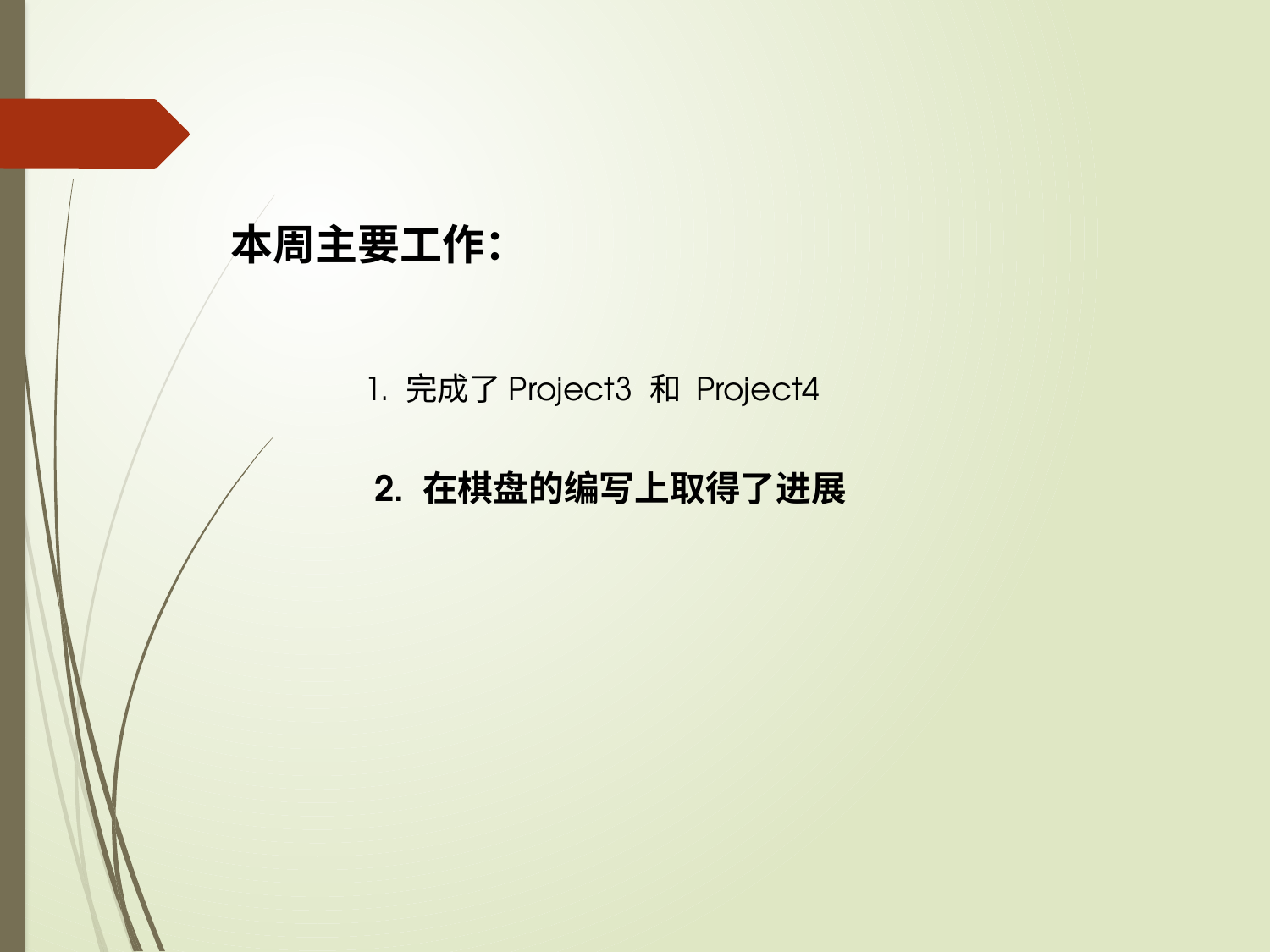

本周主要工作：
1. 完成了Project3 和 Project4
2. 在棋盘的编写上取得了进展